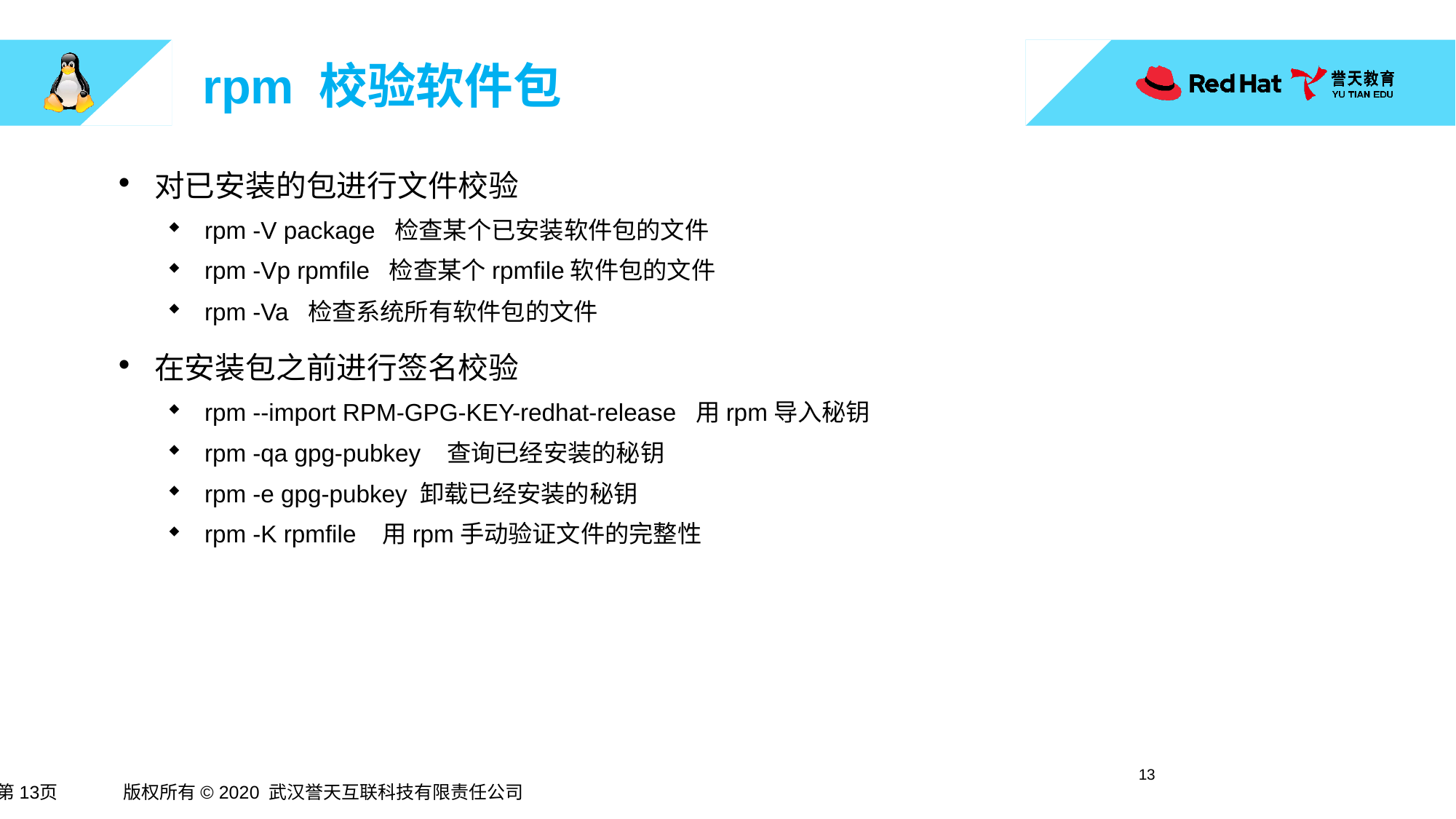

# rpm 校验软件包
对已安装的包进行文件校验
rpm -V package  检查某个已安装软件包的文件
rpm -Vp rpmfile  检查某个rpmfile软件包的文件
rpm -Va  检查系统所有软件包的文件
在安装包之前进行签名校验
rpm --import RPM-GPG-KEY-redhat-release  用rpm导入秘钥
rpm -qa gpg-pubkey   查询已经安装的秘钥
rpm -e gpg-pubkey 卸载已经安装的秘钥
rpm -K rpmfile   用rpm手动验证文件的完整性

13